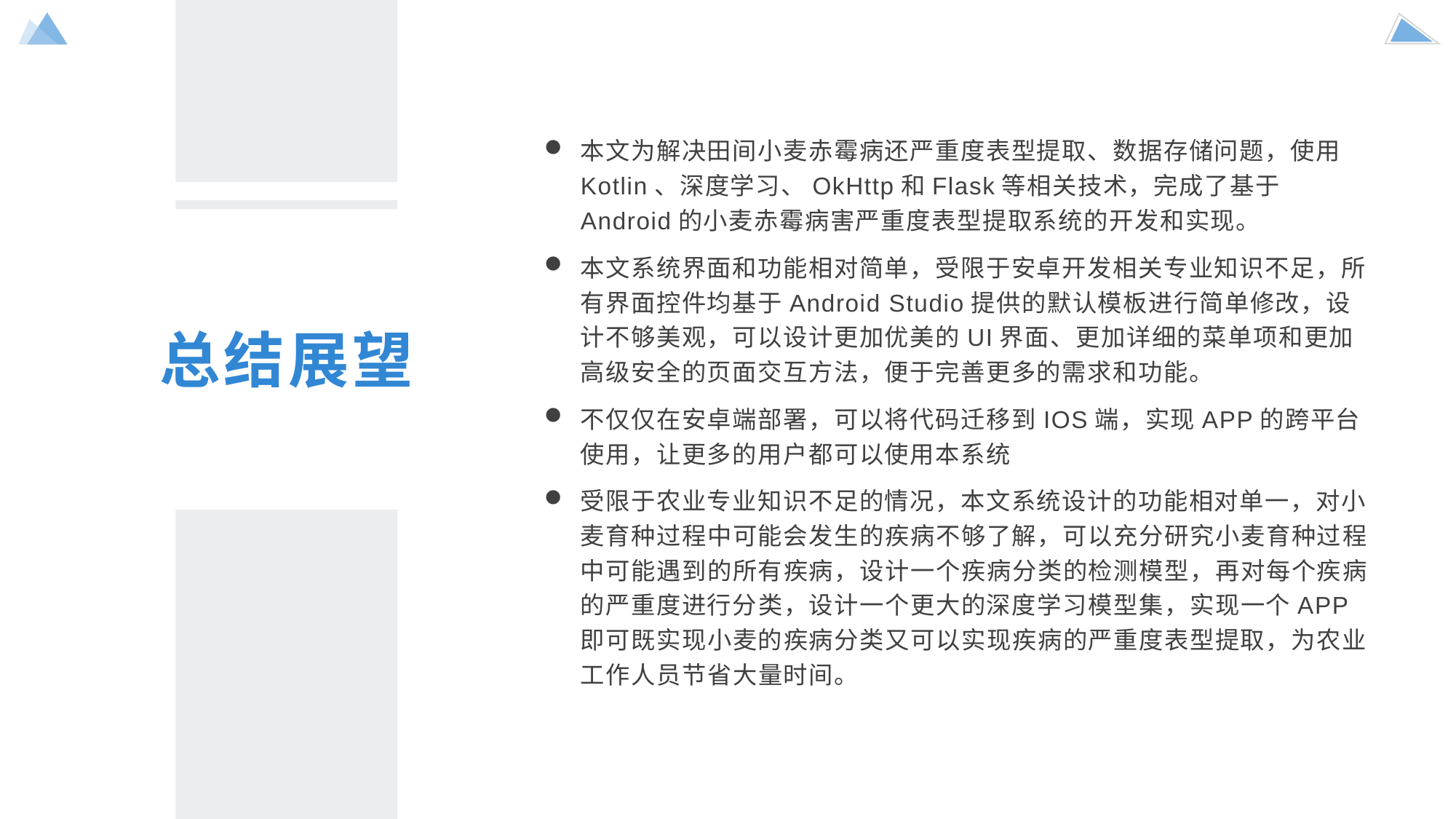

本文为解决田间小麦赤霉病还严重度表型提取、数据存储问题，使用Kotlin、深度学习、OkHttp和Flask等相关技术，完成了基于Android的小麦赤霉病害严重度表型提取系统的开发和实现。
本文系统界面和功能相对简单，受限于安卓开发相关专业知识不足，所有界面控件均基于Android Studio提供的默认模板进行简单修改，设计不够美观，可以设计更加优美的UI界面、更加详细的菜单项和更加高级安全的页面交互方法，便于完善更多的需求和功能。
不仅仅在安卓端部署，可以将代码迁移到IOS端，实现APP的跨平台使用，让更多的用户都可以使用本系统
受限于农业专业知识不足的情况，本文系统设计的功能相对单一，对小麦育种过程中可能会发生的疾病不够了解，可以充分研究小麦育种过程中可能遇到的所有疾病，设计一个疾病分类的检测模型，再对每个疾病的严重度进行分类，设计一个更大的深度学习模型集，实现一个APP即可既实现小麦的疾病分类又可以实现疾病的严重度表型提取，为农业工作人员节省大量时间。

总结展望